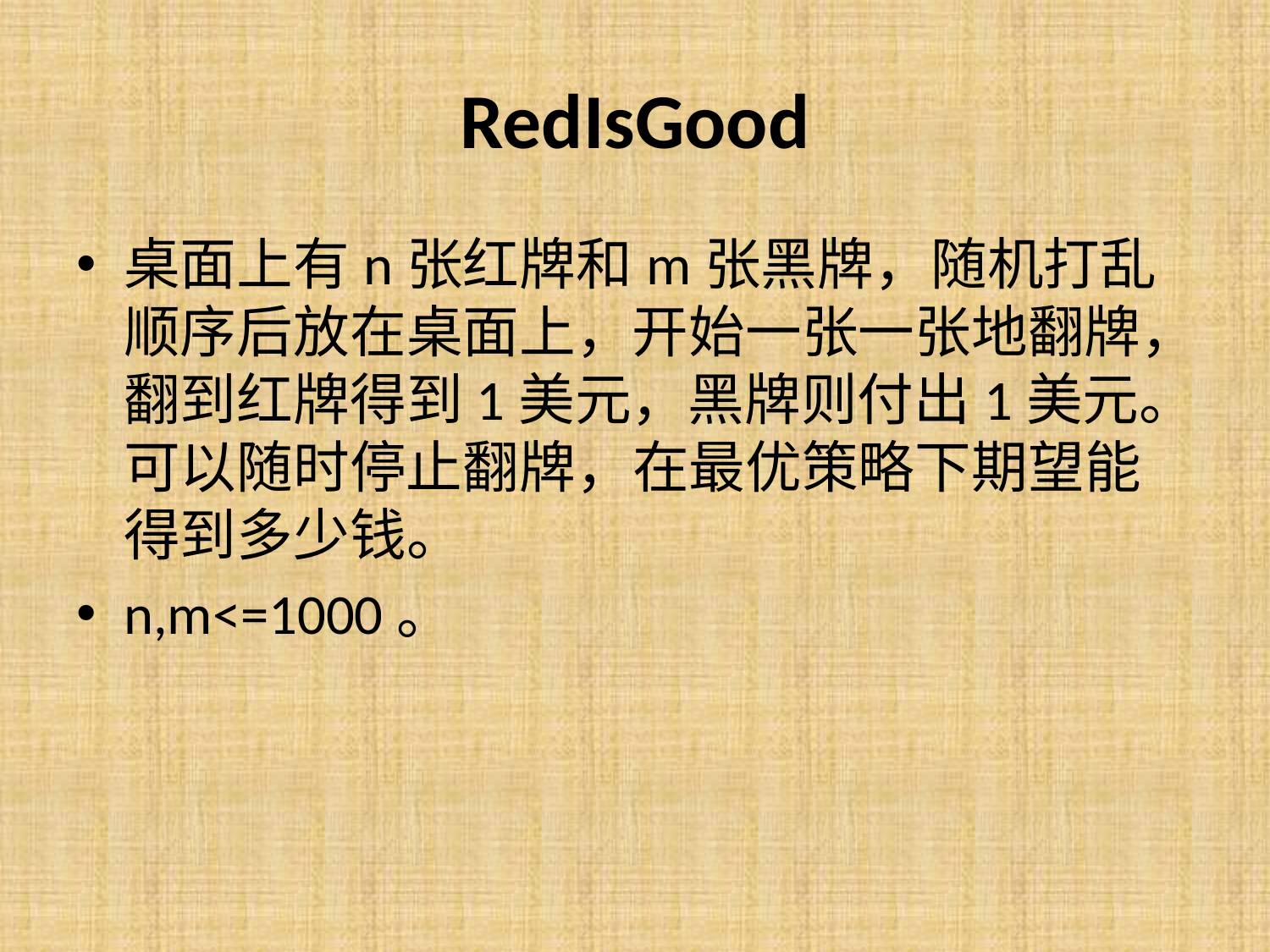

# RedIsGood
桌面上有n张红牌和m张黑牌，随机打乱顺序后放在桌面上，开始一张一张地翻牌，翻到红牌得到1美元，黑牌则付出1美元。可以随时停止翻牌，在最优策略下期望能得到多少钱。
n,m<=1000。